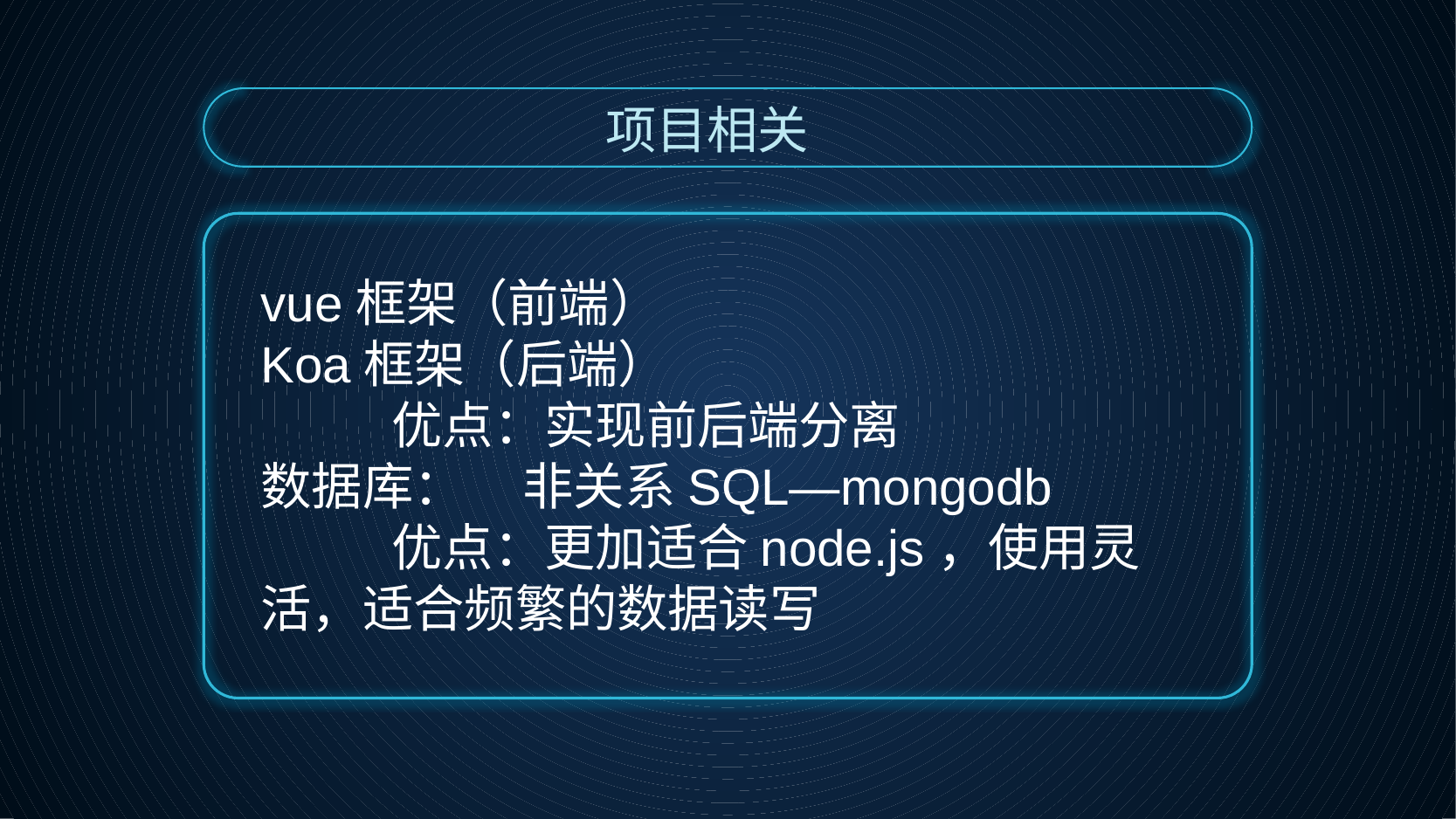

项目相关

vue框架（前端）
Koa框架（后端）
	优点：实现前后端分离
数据库：	非关系SQL—mongodb
	优点：更加适合node.js，使用灵活，适合频繁的数据读写